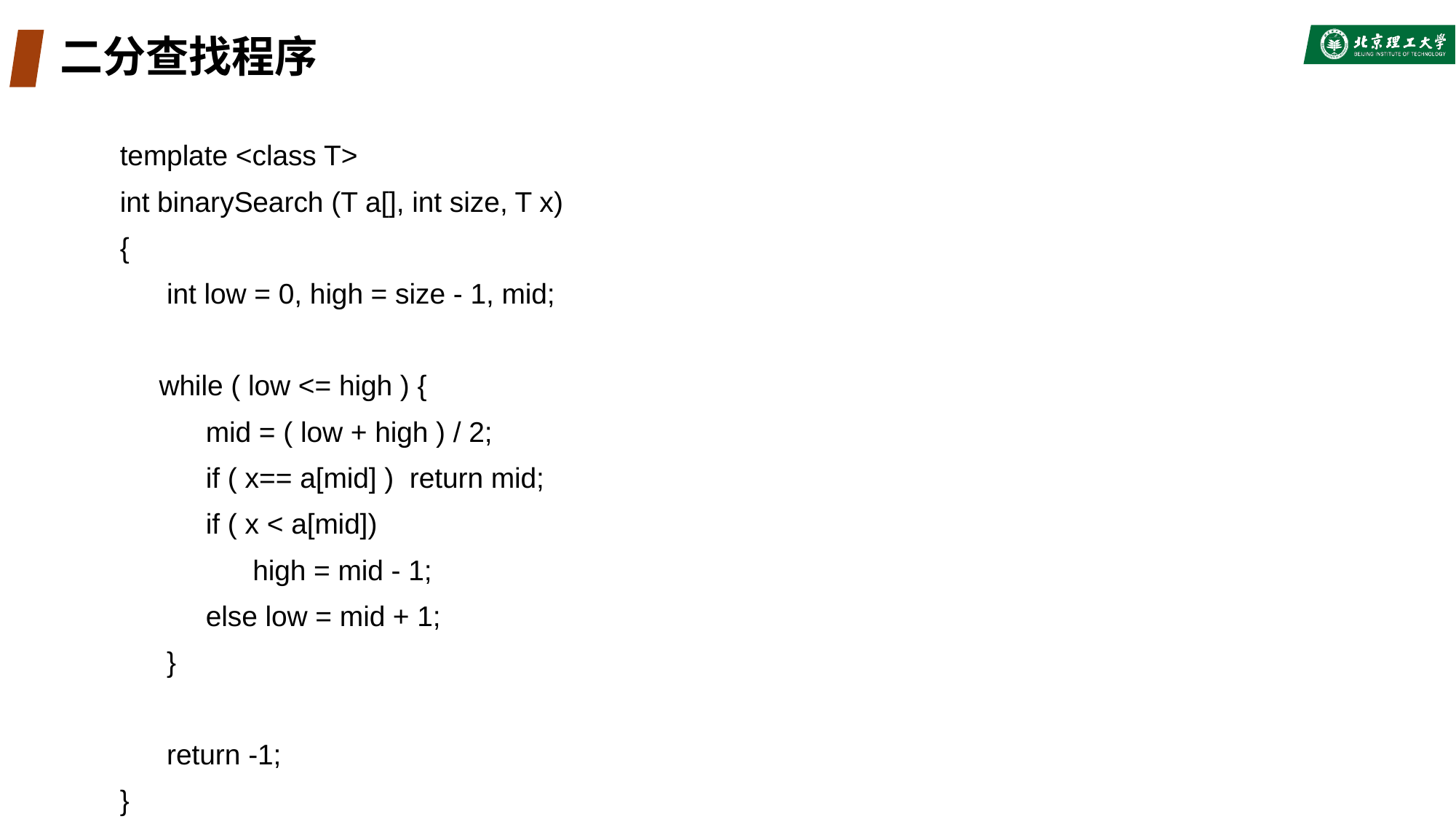

# 二分查找程序
template <class T>
int binarySearch (T a[], int size, T x)
{
      int low = 0, high = size - 1, mid;

     while ( low <= high ) {
           mid = ( low + high ) / 2;
           if ( x== a[mid] )  return mid;
           if ( x < a[mid])
                 high = mid - 1;
           else low = mid + 1;
      }

      return -1;
}